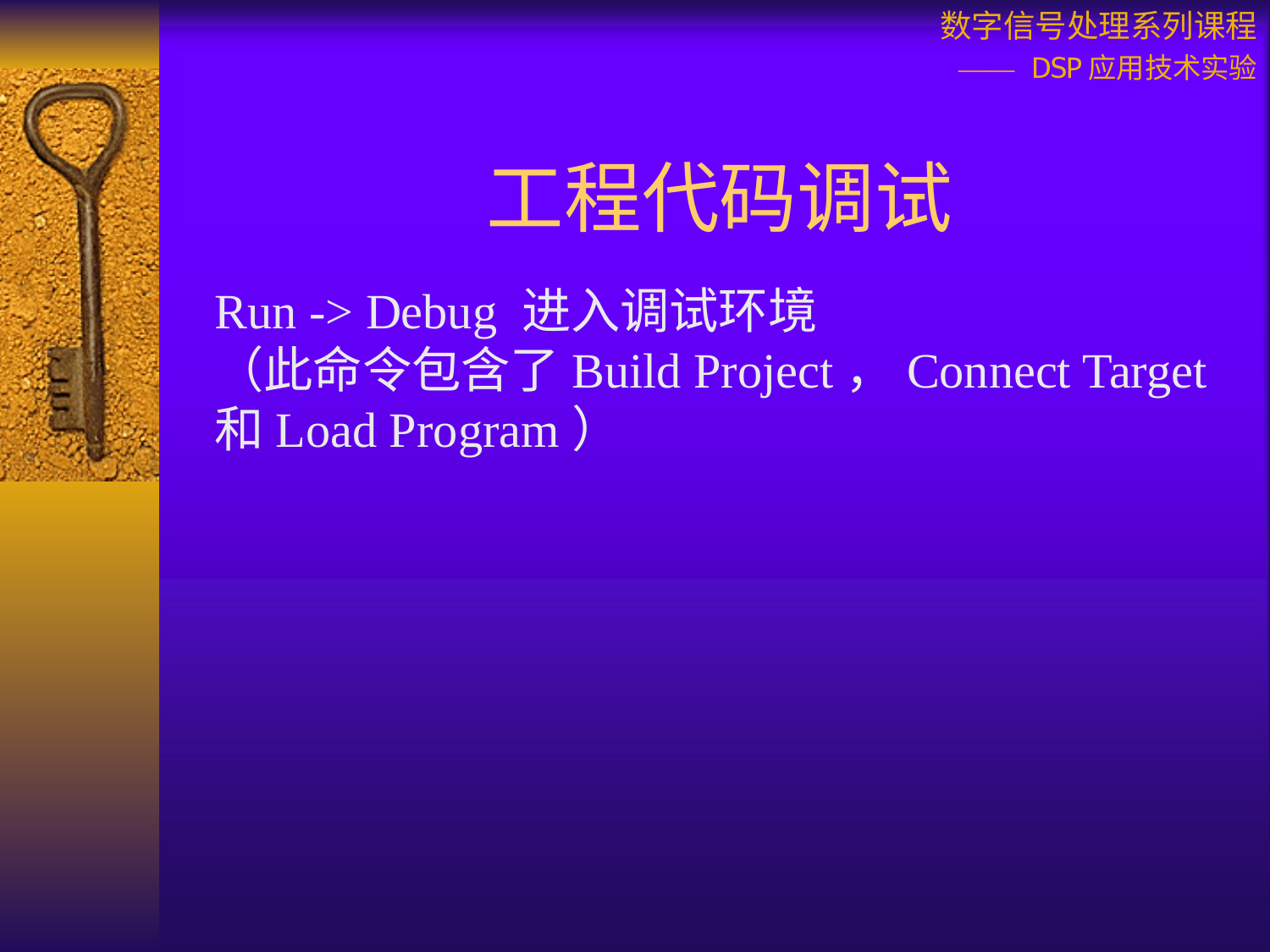

# 工程代码调试
Run -> Debug 进入调试环境
（此命令包含了Build Project，Connect Target
和Load Program）